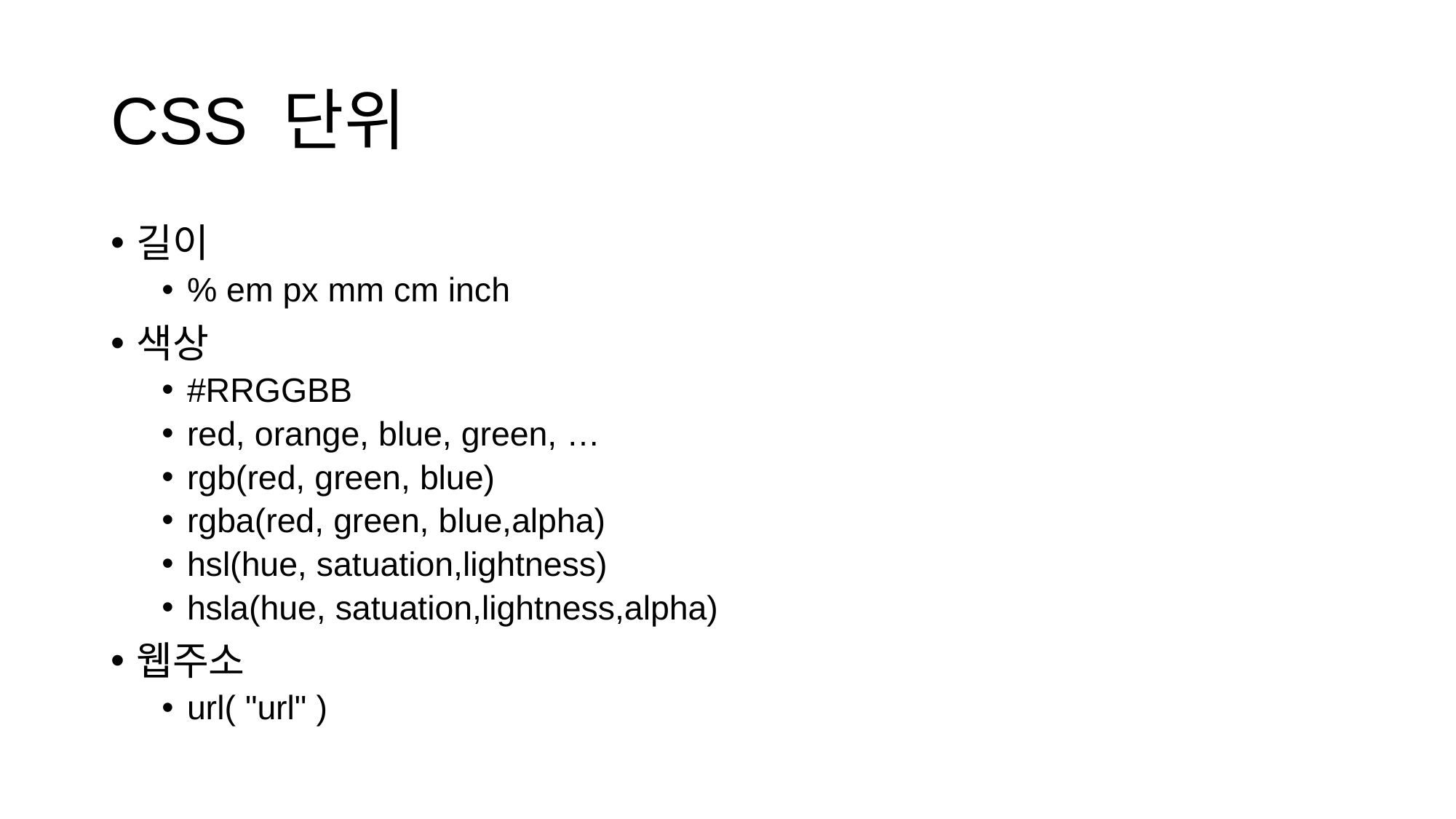

# CSS 단위
길이
% em px mm cm inch
색상
#RRGGBB
red, orange, blue, green, …
rgb(red, green, blue)
rgba(red, green, blue,alpha)
hsl(hue, satuation,lightness)
hsla(hue, satuation,lightness,alpha)
웹주소
url( "url" )